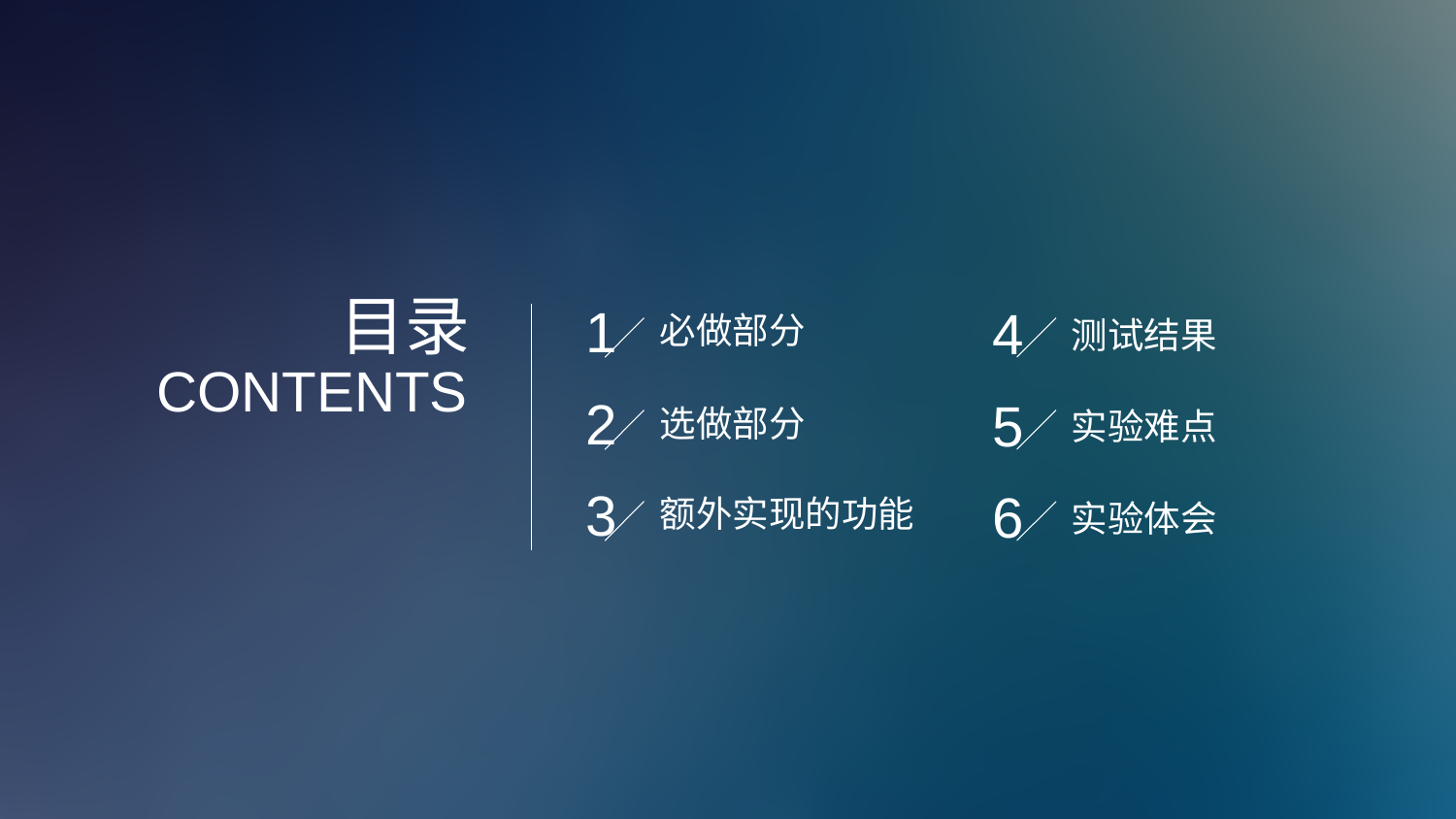

目录
CONTENTS
1
4
必做部分
测试结果
2
5
选做部分
实验难点
3
6
额外实现的功能
实验体会